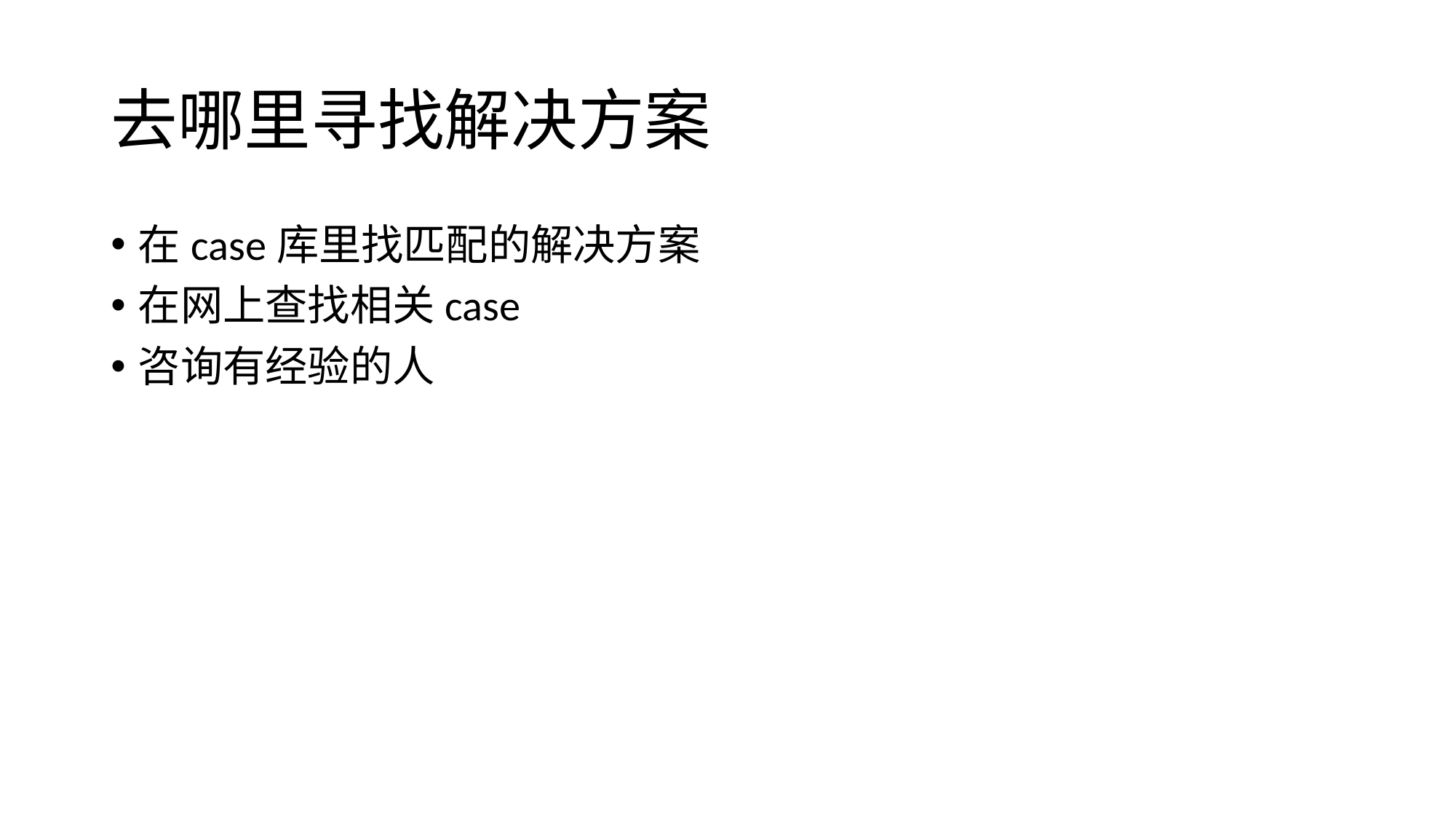

# 去哪里寻找解决方案
在case库里找匹配的解决方案
在网上查找相关case
咨询有经验的人